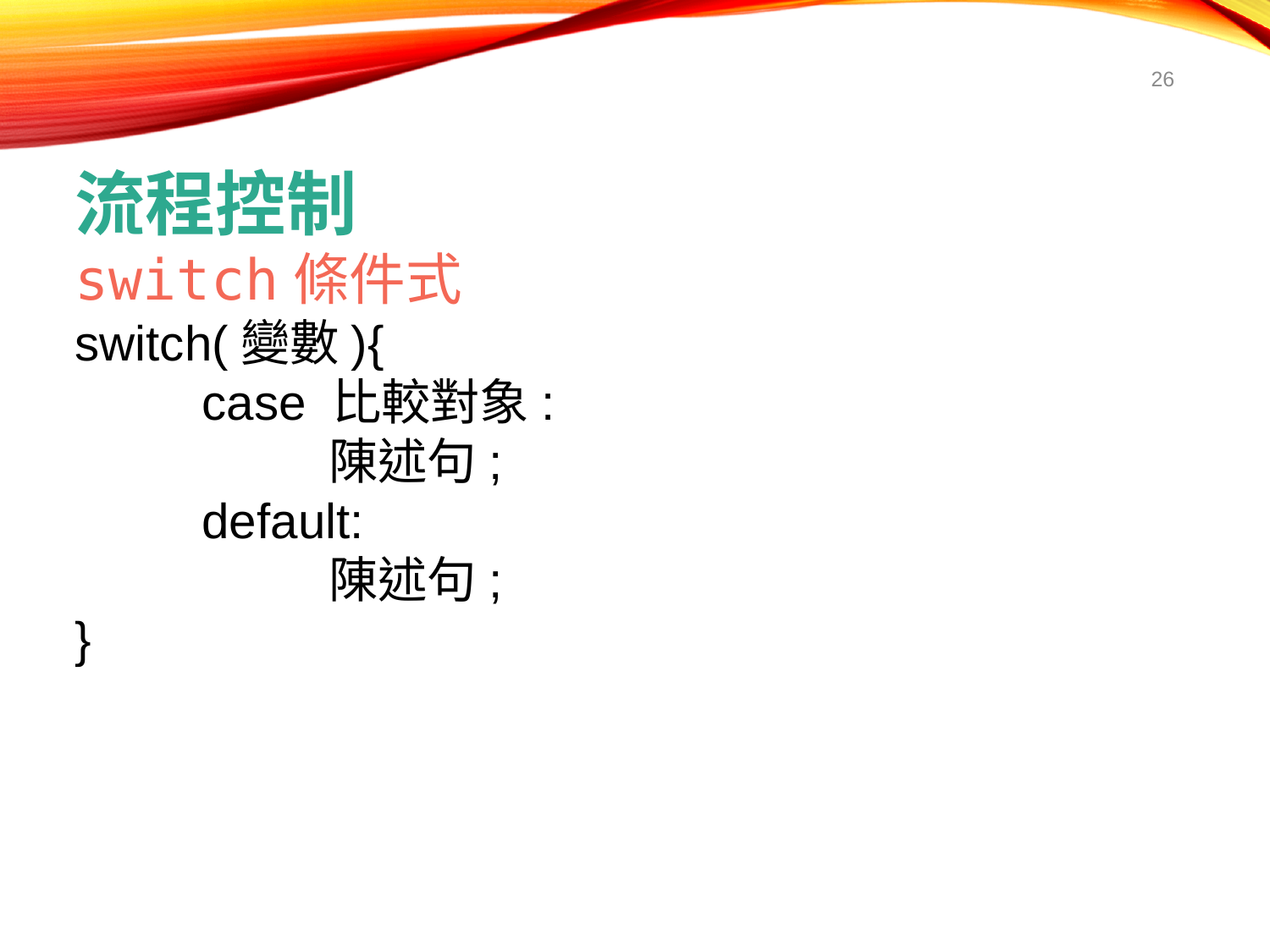

26
流程控制
switch條件式
switch(變數){
	case 比較對象:
		陳述句;
	default:
		陳述句;
}